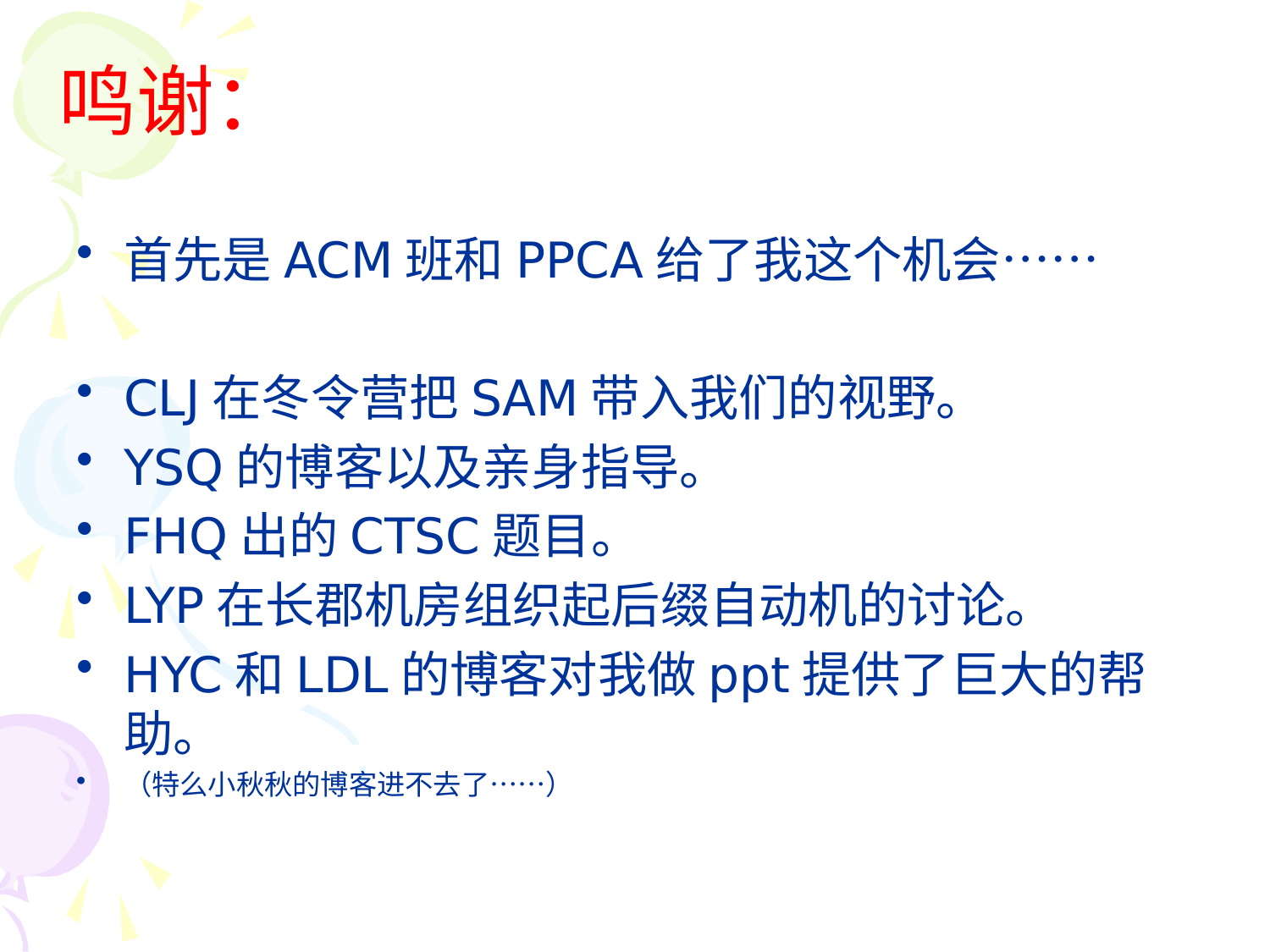

鸣谢：
首先是ACM班和PPCA给了我这个机会……

CLJ在冬令营把SAM带入我们的视野。
YSQ的博客以及亲身指导。
FHQ出的CTSC题目。
LYP在长郡机房组织起后缀自动机的讨论。
HYC和LDL的博客对我做ppt提供了巨大的帮助。
（特么小秋秋的博客进不去了……）